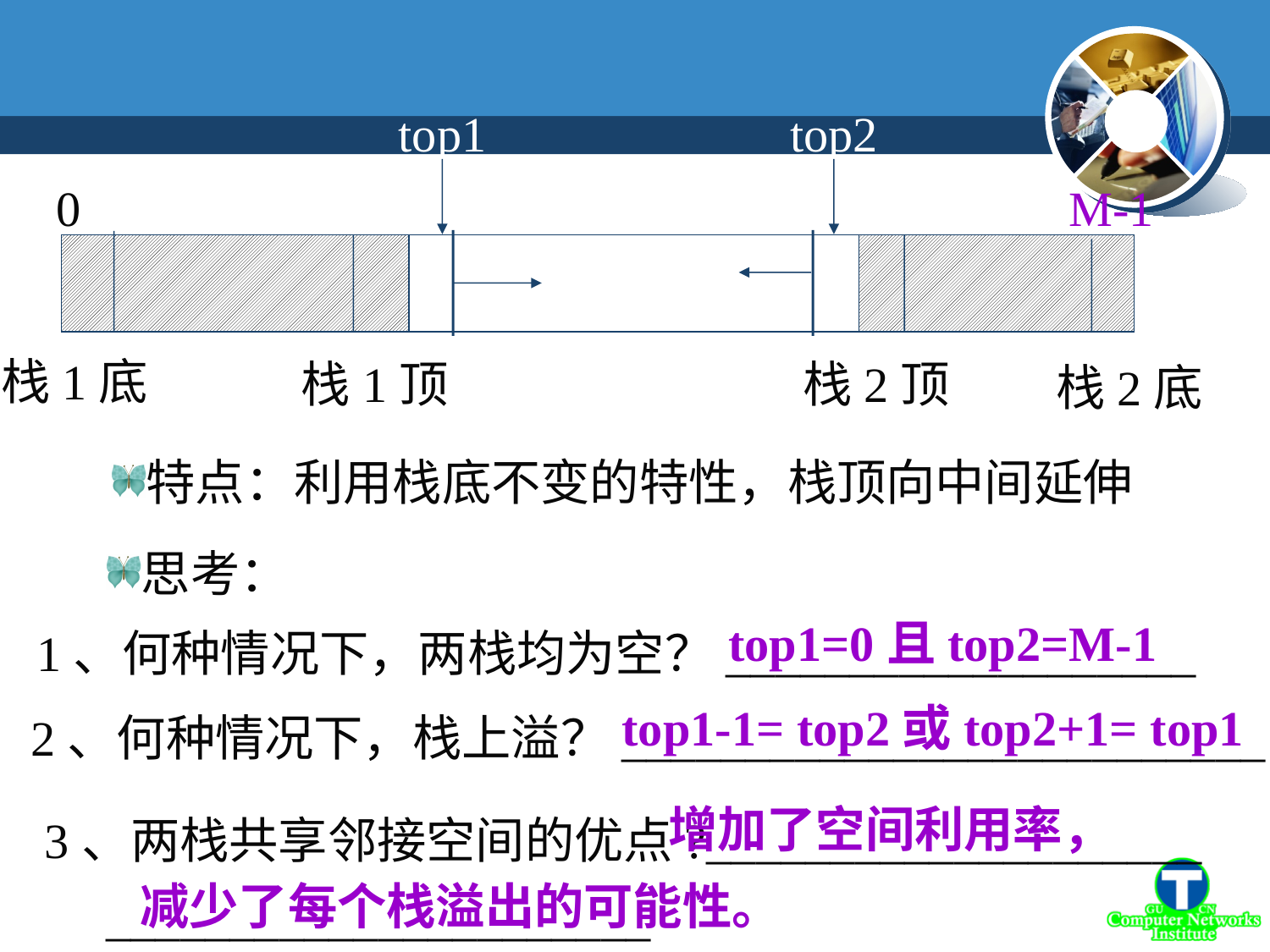

top1

top2

0
M-1

栈1底
栈1顶
栈2顶
栈2底
特点：利用栈底不变的特性，栈顶向中间延伸
思考：
top1=0且top2=M-1
1、何种情况下，两栈均为空？___________________
top1-1= top2或top2+1= top1
2、何种情况下，栈上溢？__________________________
                                                 增加了空间利用率，
 减少了每个栈溢出的可能性。
3、两栈共享邻接空间的优点?____________________
     ______________________